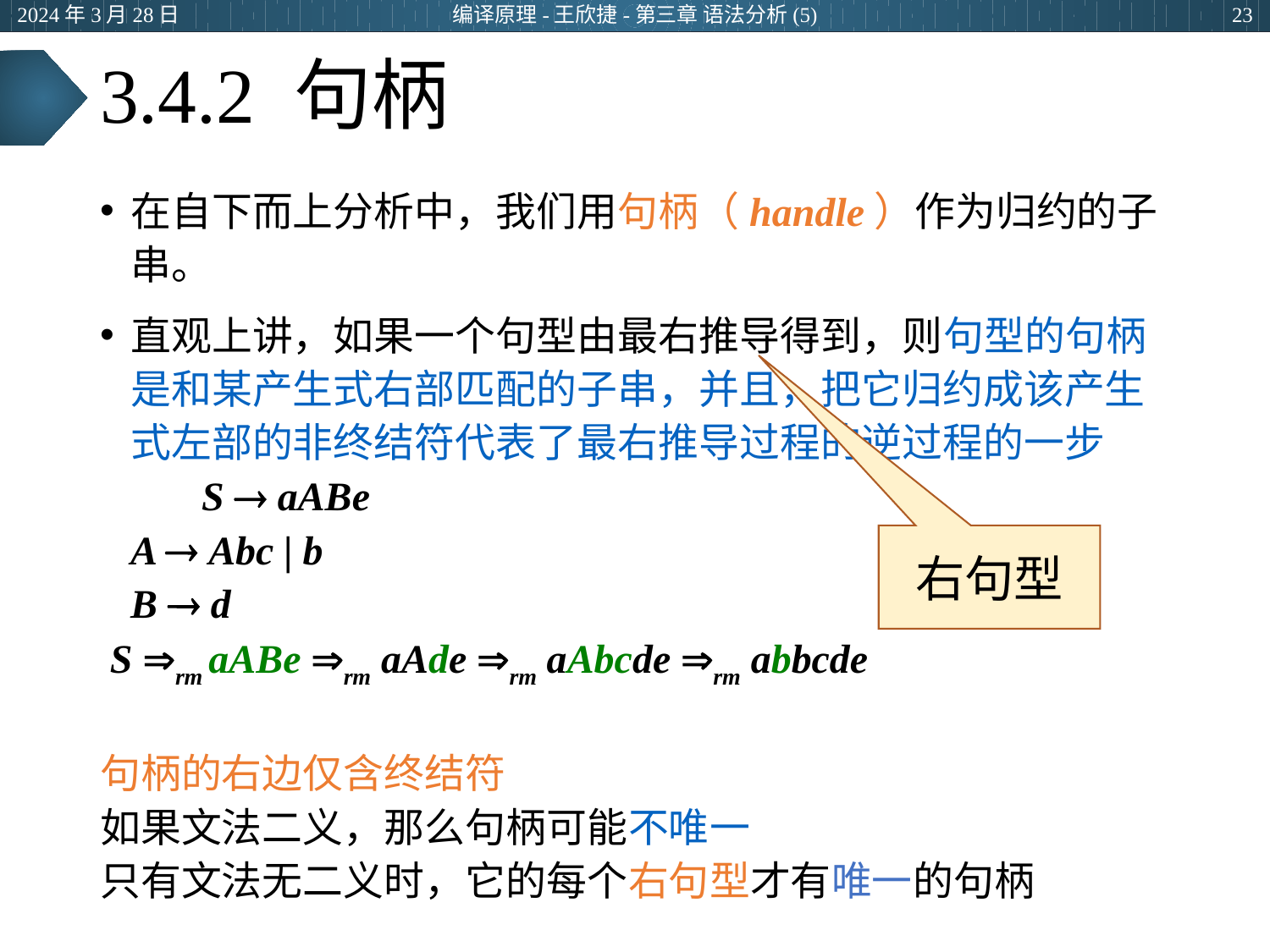

2024年3月28日
编译原理-王欣捷-第三章 语法分析(5)
23
# 3.4.2 句柄
在自下而上分析中，我们用句柄（handle）作为归约的子串。
直观上讲，如果一个句型由最右推导得到，则句型的句柄是和某产生式右部匹配的子串，并且，把它归约成该产生式左部的非终结符代表了最右推导过程的逆过程的一步
          S → aABe
		A → Abc | b
		B → d
 S ⇒rm aABe ⇒rm aAde ⇒rm aAbcde ⇒rm abbcde

句柄的右边仅含终结符
如果文法二义，那么句柄可能不唯一
只有文法无二义时，它的每个右句型才有唯一的句柄
右句型